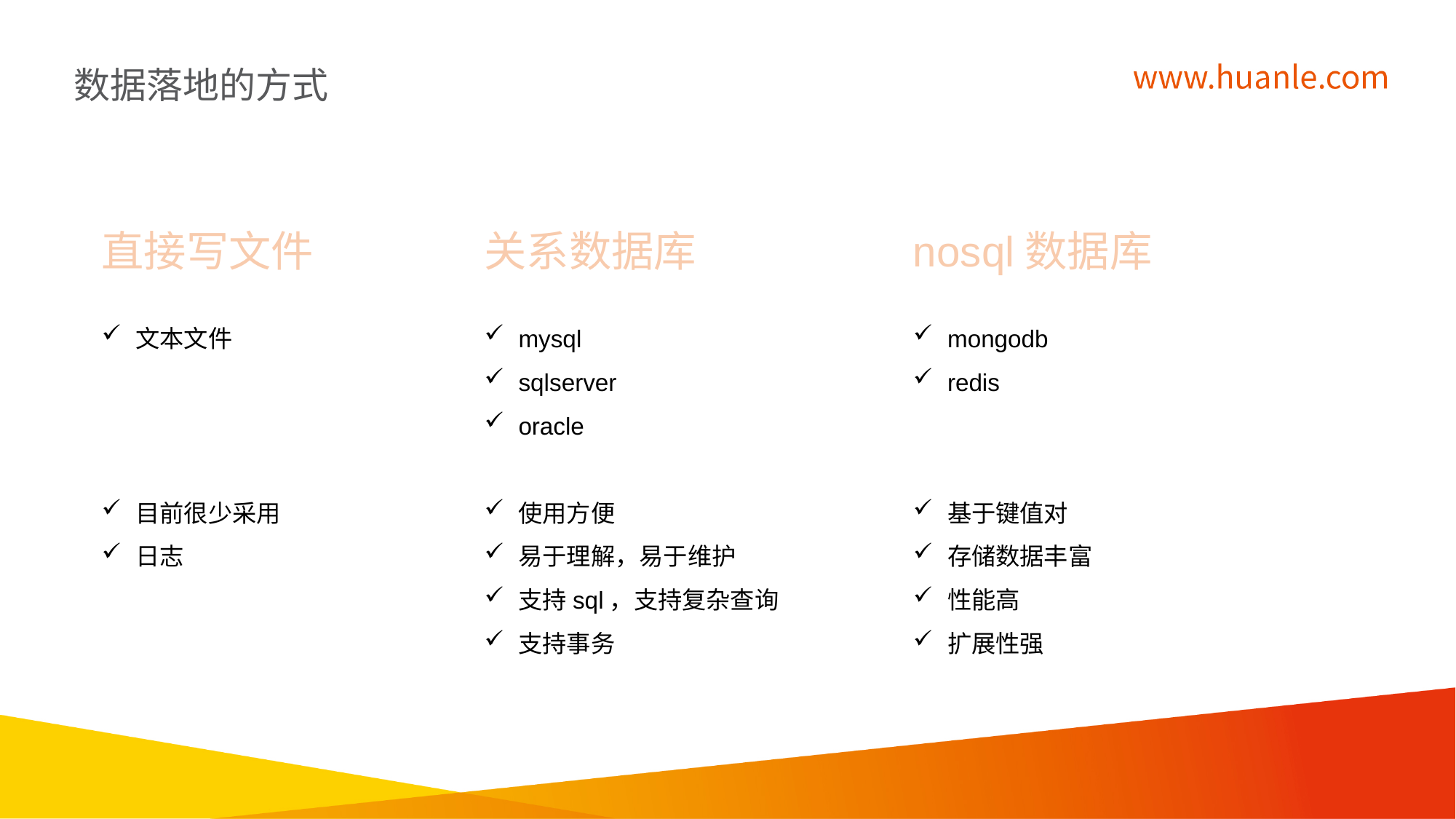

数据落地的方式
直接写文件
关系数据库
nosql数据库
文本文件

目前很少采用
日志
mysql
sqlserver
oracle

使用方便
易于理解，易于维护
支持sql，支持复杂查询
支持事务
mongodb
redis

基于键值对
存储数据丰富
性能高
扩展性强